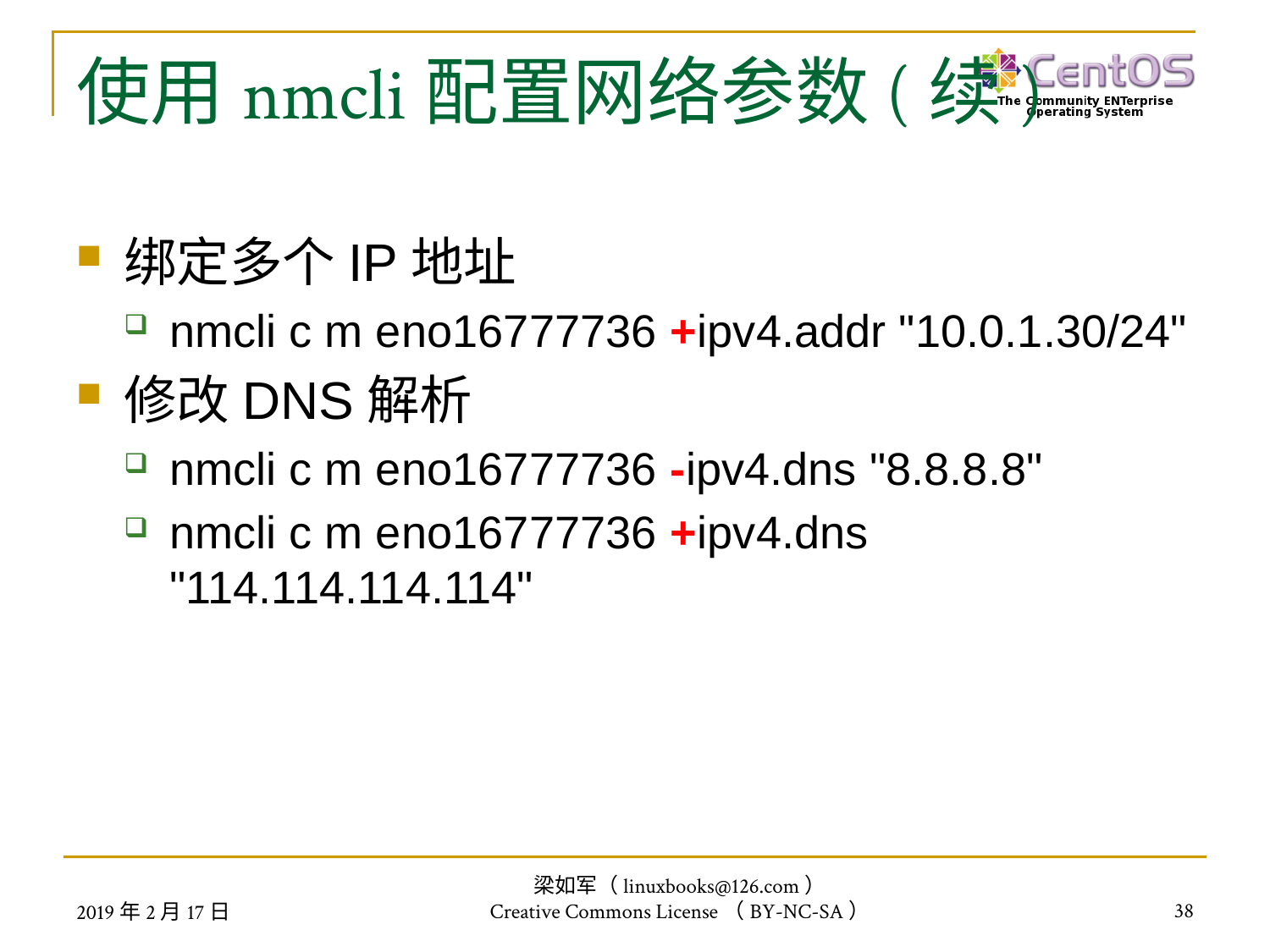

# 使用nmcli配置网络参数(续)
绑定多个IP地址
nmcli c m eno16777736 +ipv4.addr "10.0.1.30/24"
修改DNS解析
nmcli c m eno16777736 -ipv4.dns "8.8.8.8"
nmcli c m eno16777736 +ipv4.dns "114.114.114.114"
梁如军（linuxbooks@126.com）
Creative Commons License（BY-NC-SA）
2019年2月17日
38